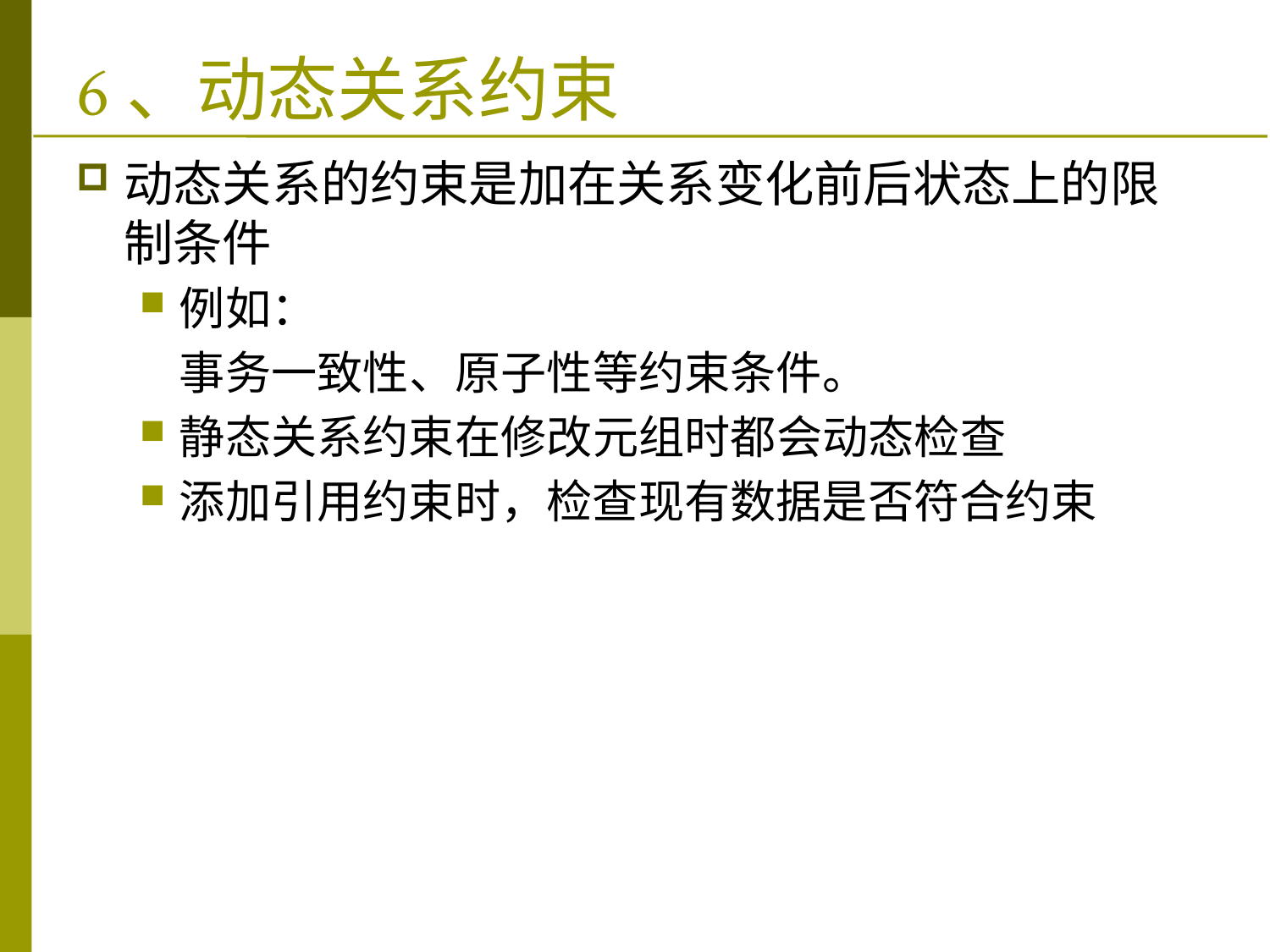

# 6、动态关系约束
动态关系的约束是加在关系变化前后状态上的限制条件
例如：
	事务一致性、原子性等约束条件。
静态关系约束在修改元组时都会动态检查
添加引用约束时，检查现有数据是否符合约束